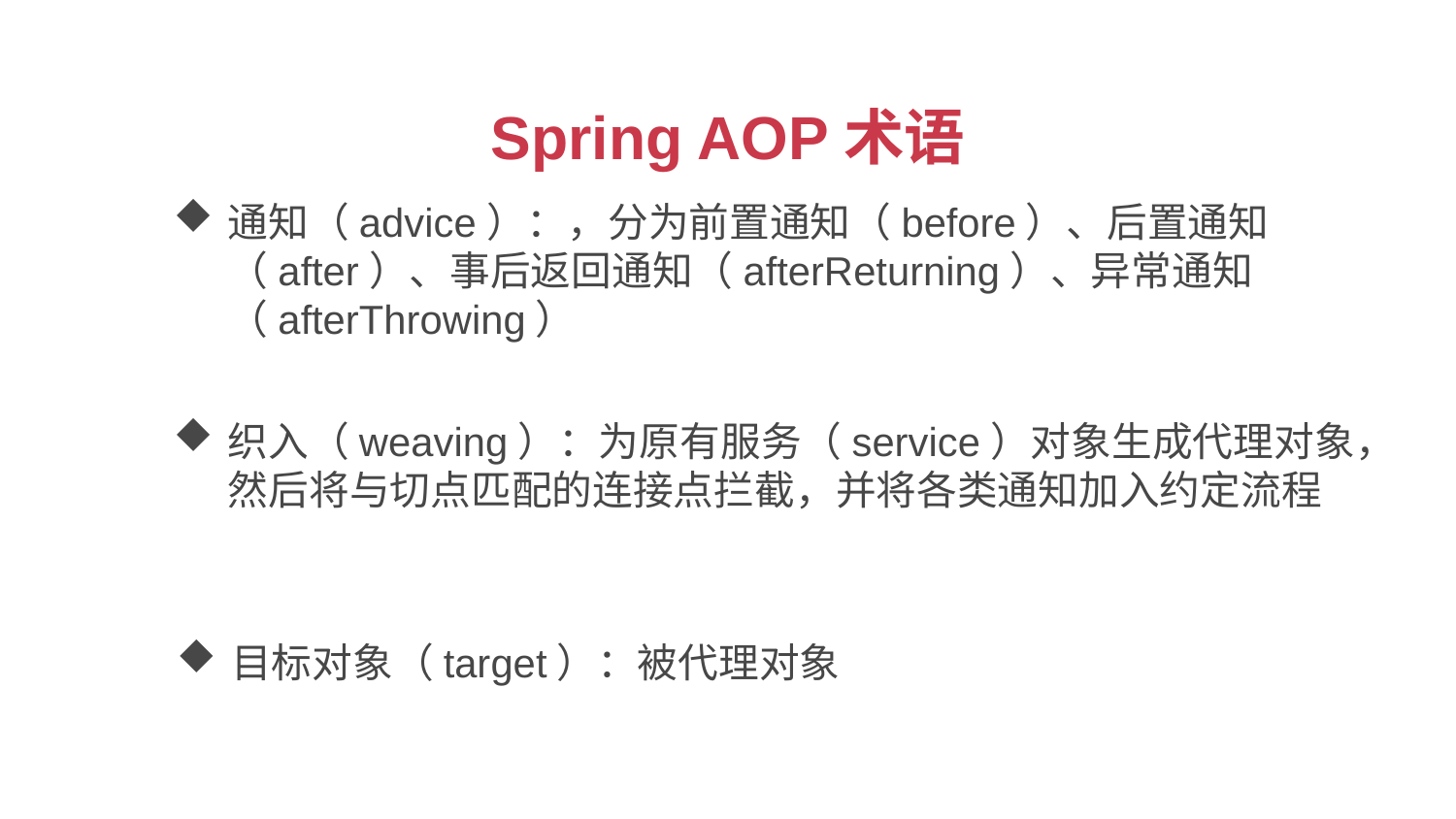

Spring AOP术语
通知（advice）：，分为前置通知（before）、后置通知（after）、事后返回通知（afterReturning）、异常通知（afterThrowing）
织入（weaving）：为原有服务（service）对象生成代理对象，然后将与切点匹配的连接点拦截，并将各类通知加入约定流程
目标对象（target）：被代理对象